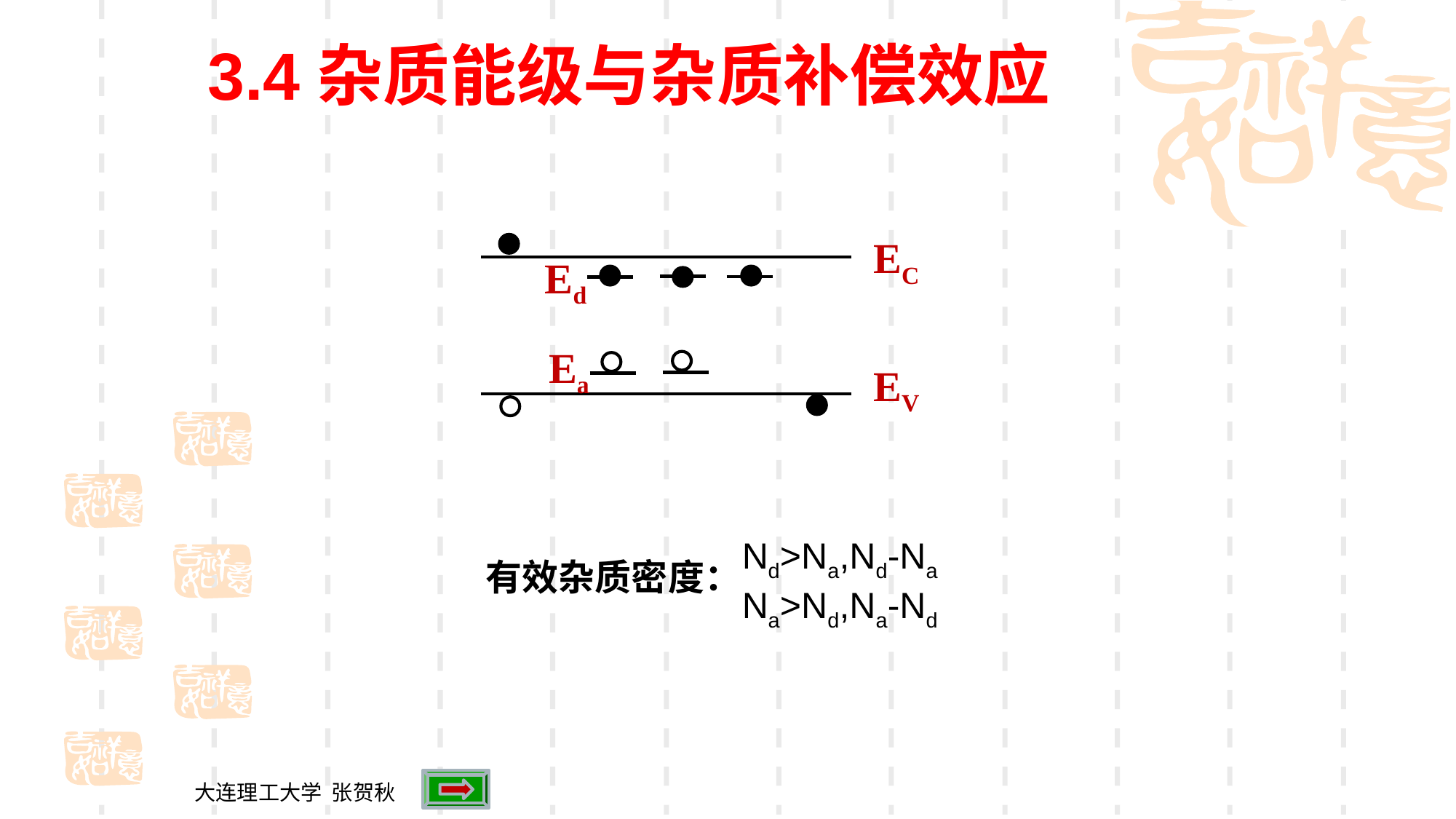

3.4杂质能级与杂质补偿效应
EC

Ed

Ea

EV

Nd>Na,Nd-Na
Na>Nd,Na-Nd
有效杂质密度：

大连理工大学  张贺秋